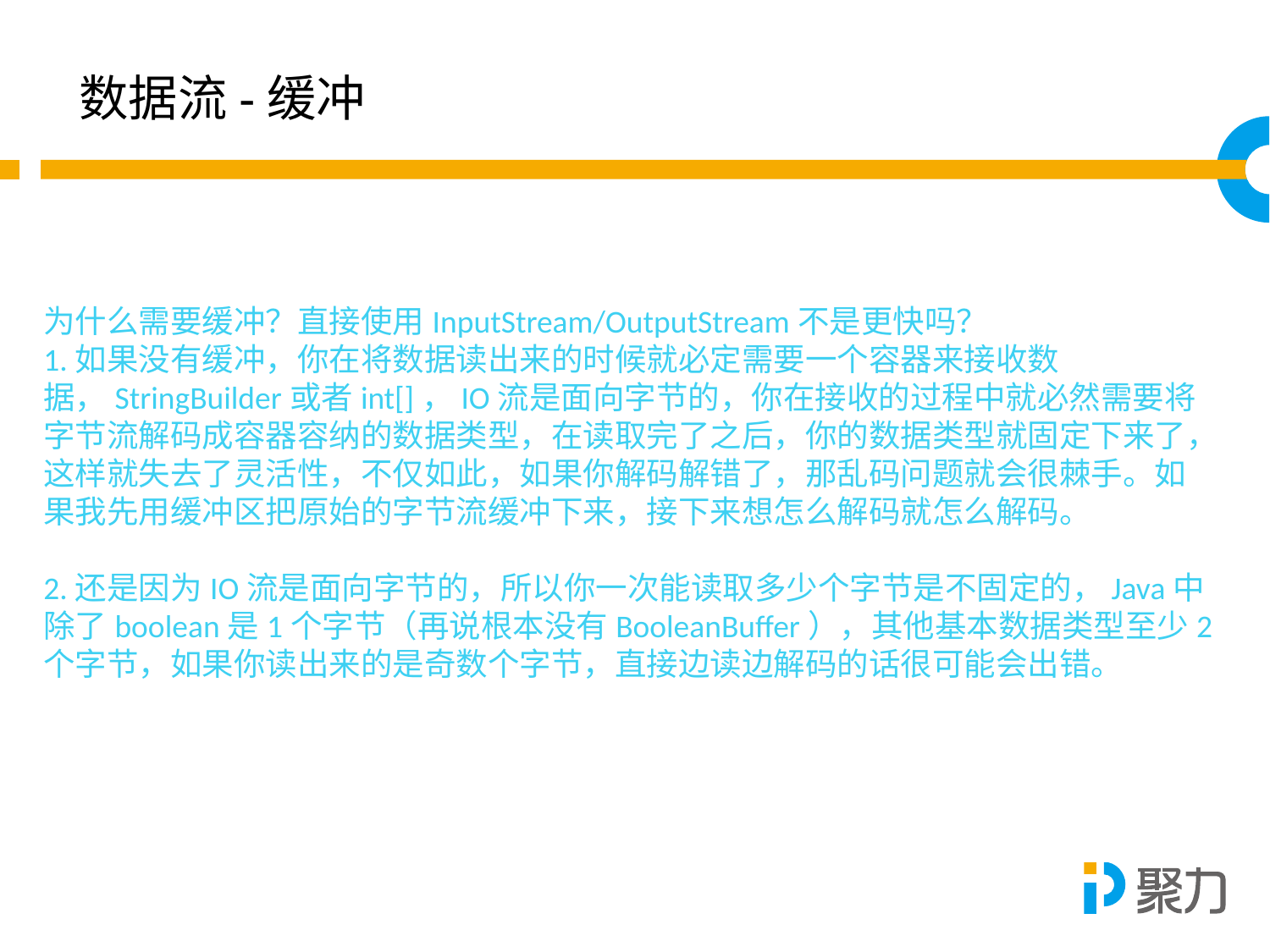

数据流-缓冲
为什么需要缓冲？直接使用InputStream/OutputStream不是更快吗？
1.如果没有缓冲，你在将数据读出来的时候就必定需要一个容器来接收数据，StringBuilder或者int[]，IO流是面向字节的，你在接收的过程中就必然需要将字节流解码成容器容纳的数据类型，在读取完了之后，你的数据类型就固定下来了，这样就失去了灵活性，不仅如此，如果你解码解错了，那乱码问题就会很棘手。如果我先用缓冲区把原始的字节流缓冲下来，接下来想怎么解码就怎么解码。

2.还是因为IO流是面向字节的，所以你一次能读取多少个字节是不固定的，Java中除了boolean是1个字节（再说根本没有BooleanBuffer），其他基本数据类型至少2个字节，如果你读出来的是奇数个字节，直接边读边解码的话很可能会出错。